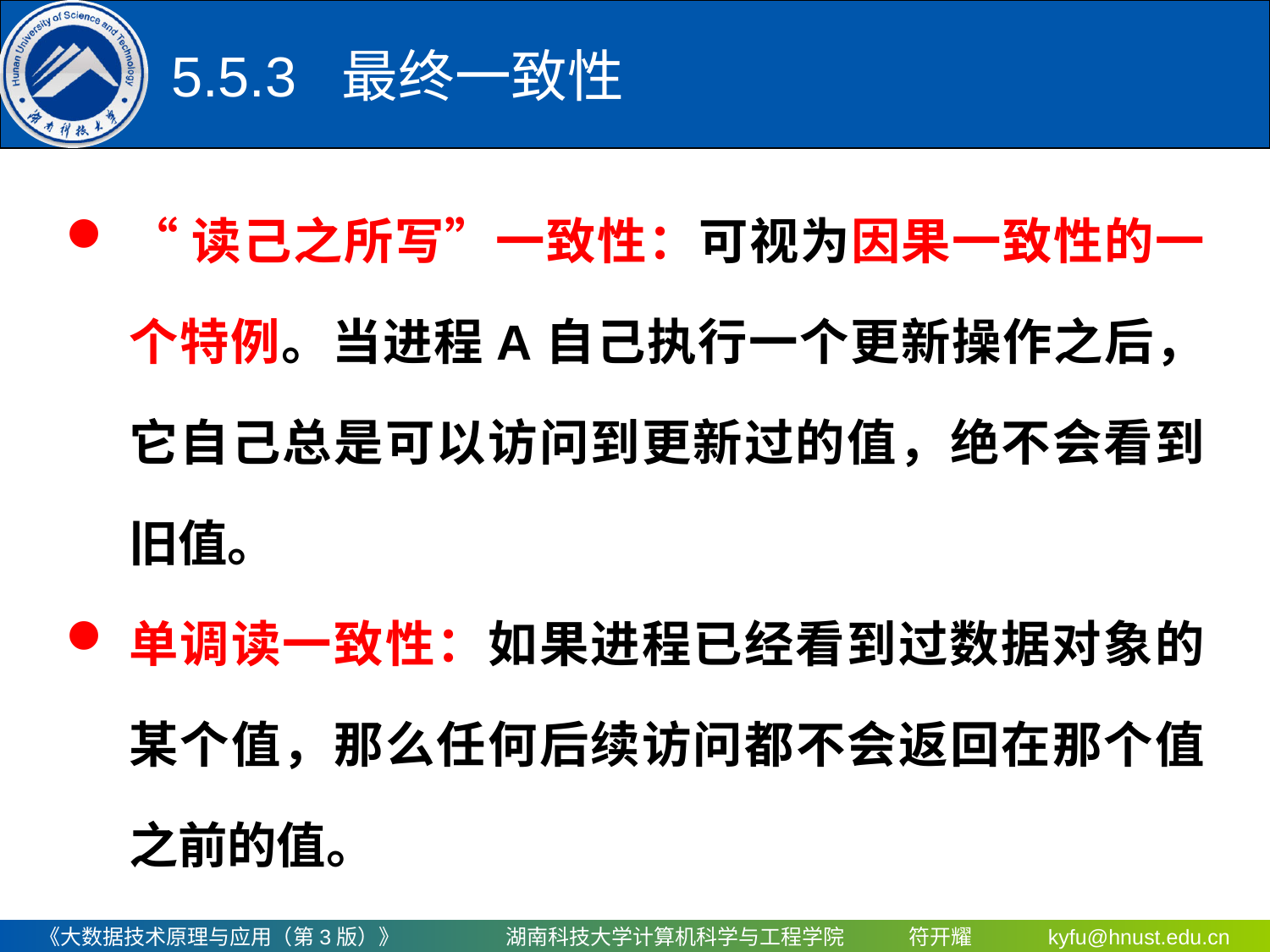

5.5.3  最终一致性
“读己之所写”一致性：可视为因果一致性的一个特例。当进程A自己执行一个更新操作之后，它自己总是可以访问到更新过的值，绝不会看到旧值。
单调读一致性：如果进程已经看到过数据对象的某个值，那么任何后续访问都不会返回在那个值之前的值。